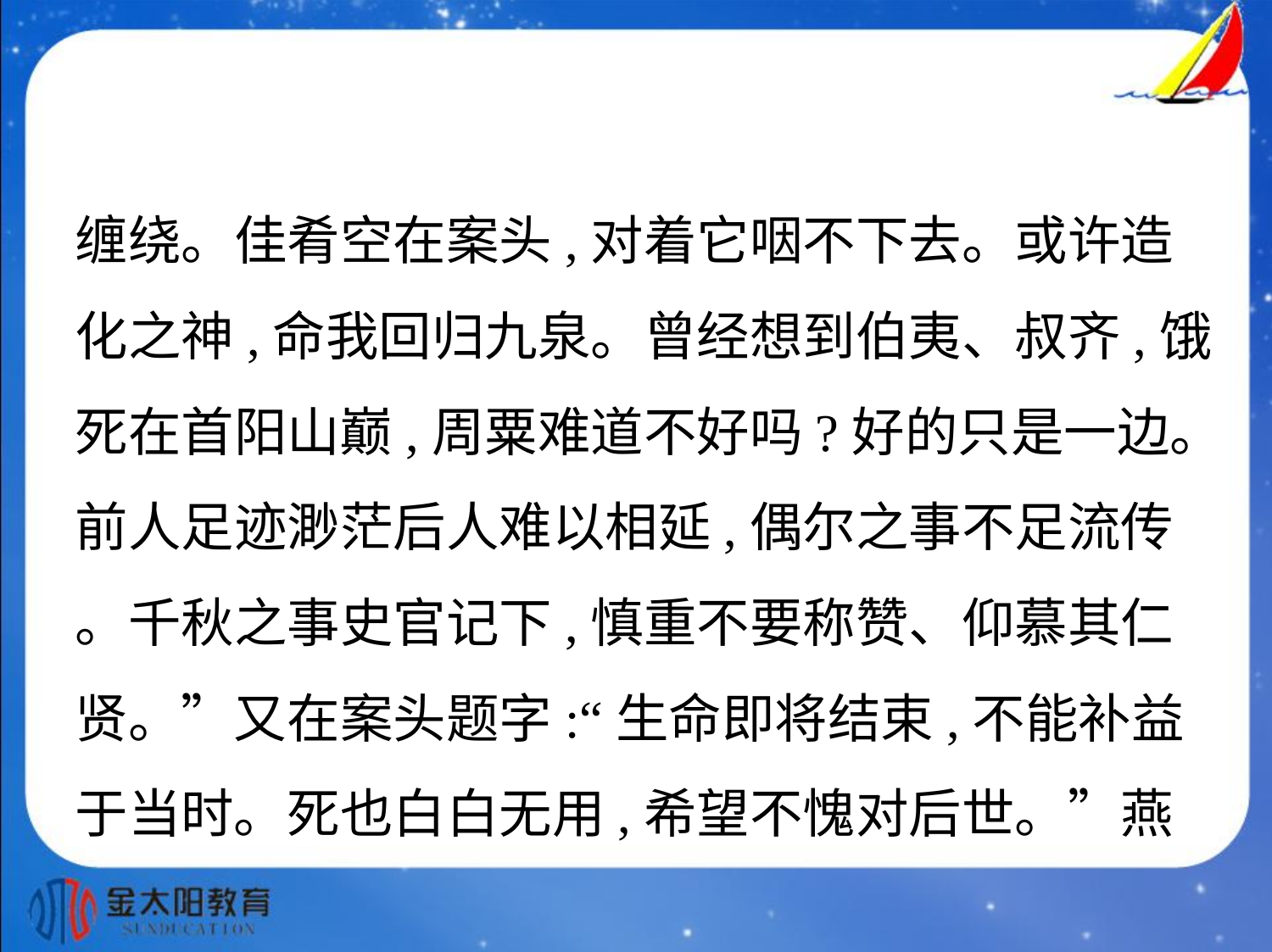

缠绕。佳肴空在案头,对着它咽不下去。或许造
化之神,命我回归九泉。曾经想到伯夷、叔齐,饿
死在首阳山巅,周粟难道不好吗?好的只是一边。
前人足迹渺茫后人难以相延,偶尔之事不足流传
。千秋之事史官记下,慎重不要称赞、仰慕其仁
贤。”又在案头题字:“生命即将结束,不能补益
于当时。死也白白无用,希望不愧对后世。”燕